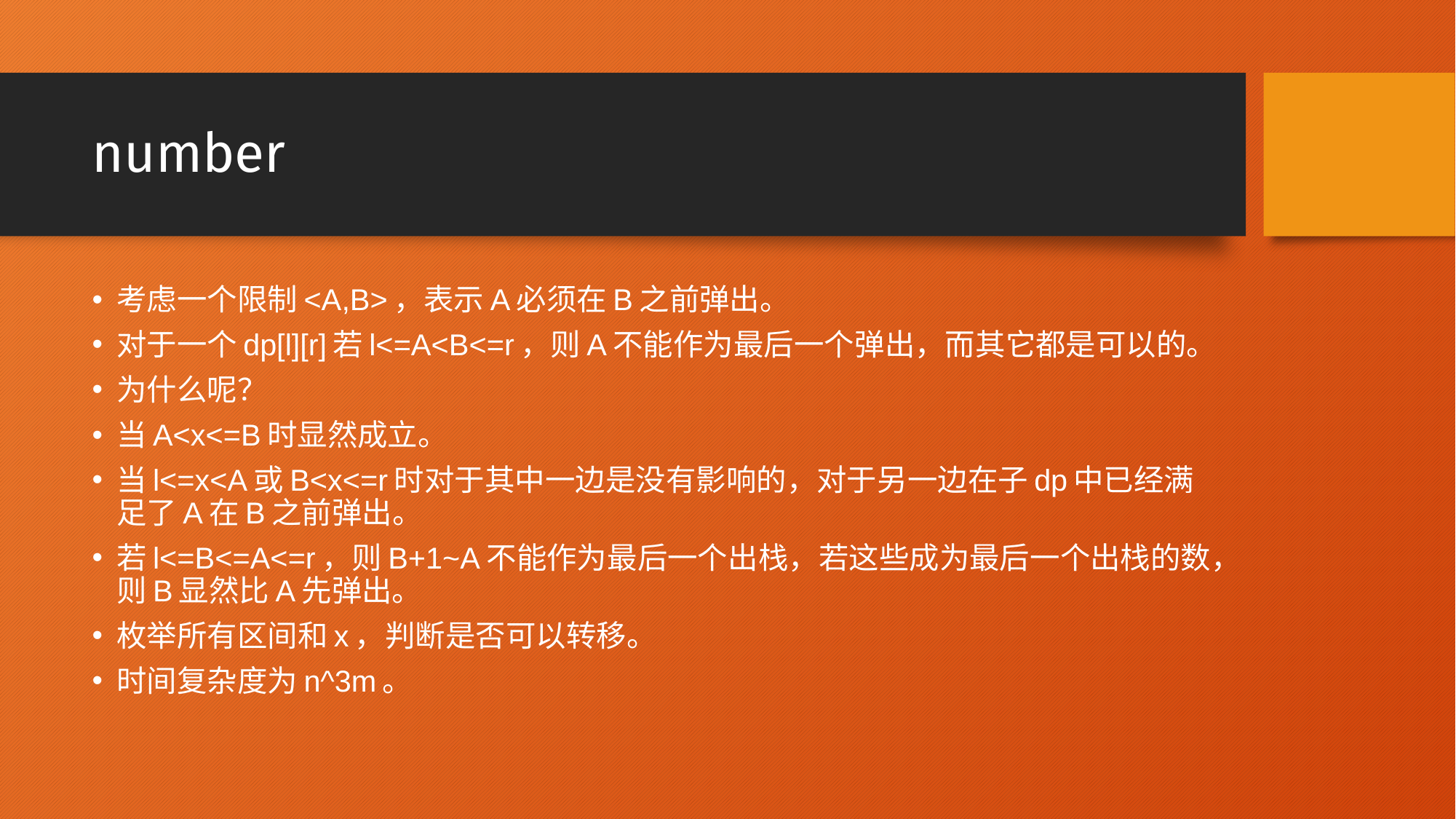

# number
考虑一个限制<A,B>，表示A必须在B之前弹出。
对于一个dp[l][r]若l<=A<B<=r，则A不能作为最后一个弹出，而其它都是可以的。
为什么呢？
当A<x<=B时显然成立。
当l<=x<A或B<x<=r时对于其中一边是没有影响的，对于另一边在子dp中已经满足了A在B之前弹出。
若l<=B<=A<=r，则B+1~A不能作为最后一个出栈，若这些成为最后一个出栈的数，则B显然比A先弹出。
枚举所有区间和x，判断是否可以转移。
时间复杂度为n^3m。